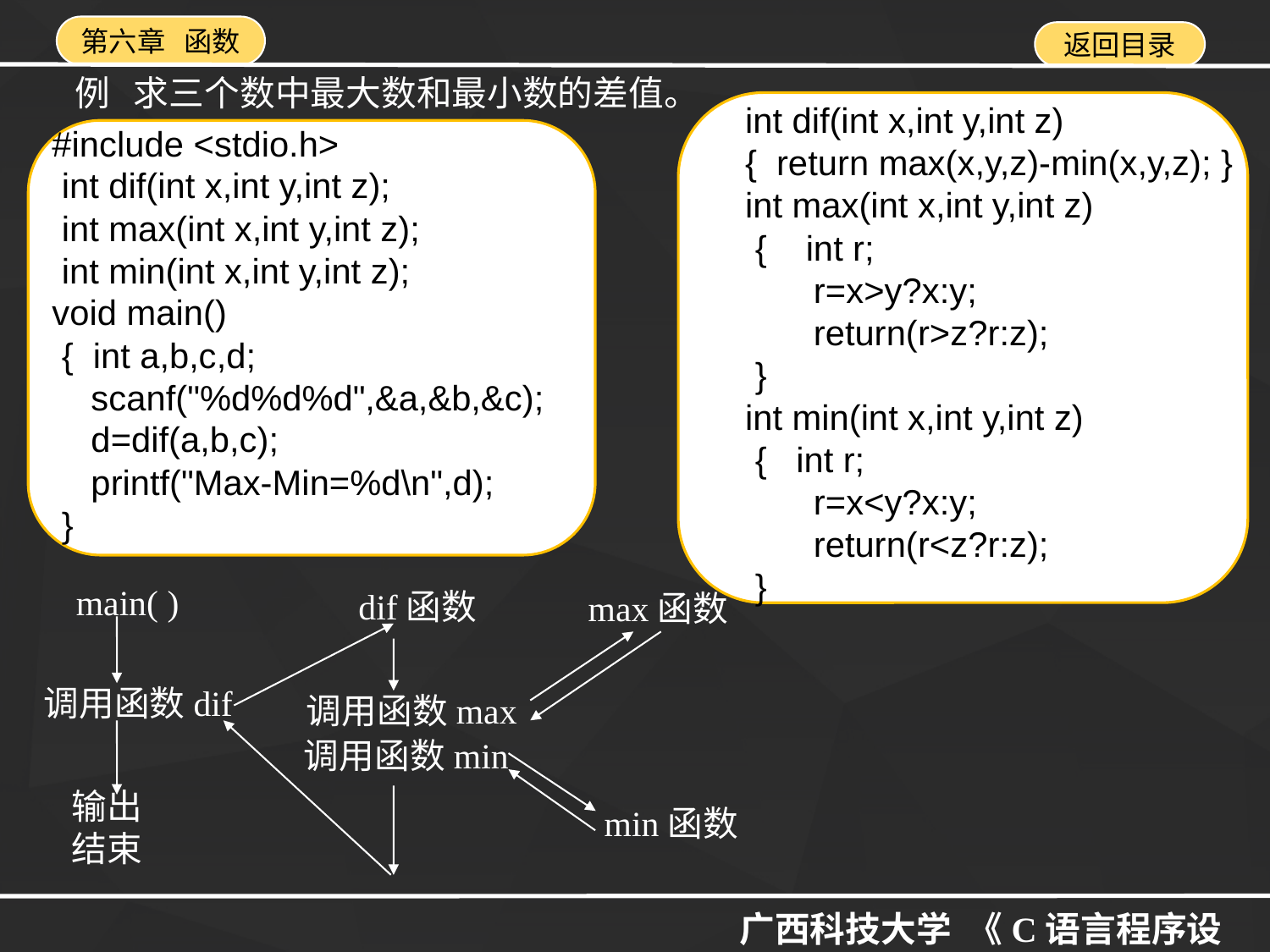

例   求三个数中最大数和最小数的差值。
int dif(int x,int y,int z)
{  return max(x,y,z)-min(x,y,z); }
int max(int x,int y,int z)
 {    int r;
       r=x>y?x:y;
       return(r>z?r:z);
 }
int min(int x,int y,int z)
 {   int r;
       r=x<y?x:y;
       return(r<z?r:z);
 }

#include <stdio.h>
 int dif(int x,int y,int z);
 int max(int x,int y,int z);
 int min(int x,int y,int z);
void main()
 {  int a,b,c,d;
    scanf("%d%d%d",&a,&b,&c);
    d=dif(a,b,c);
    printf("Max-Min=%d\n",d);
 }

main( )
dif函数
max函数

调用函数dif
调用函数max

调用函数min

输出
结束

min函数